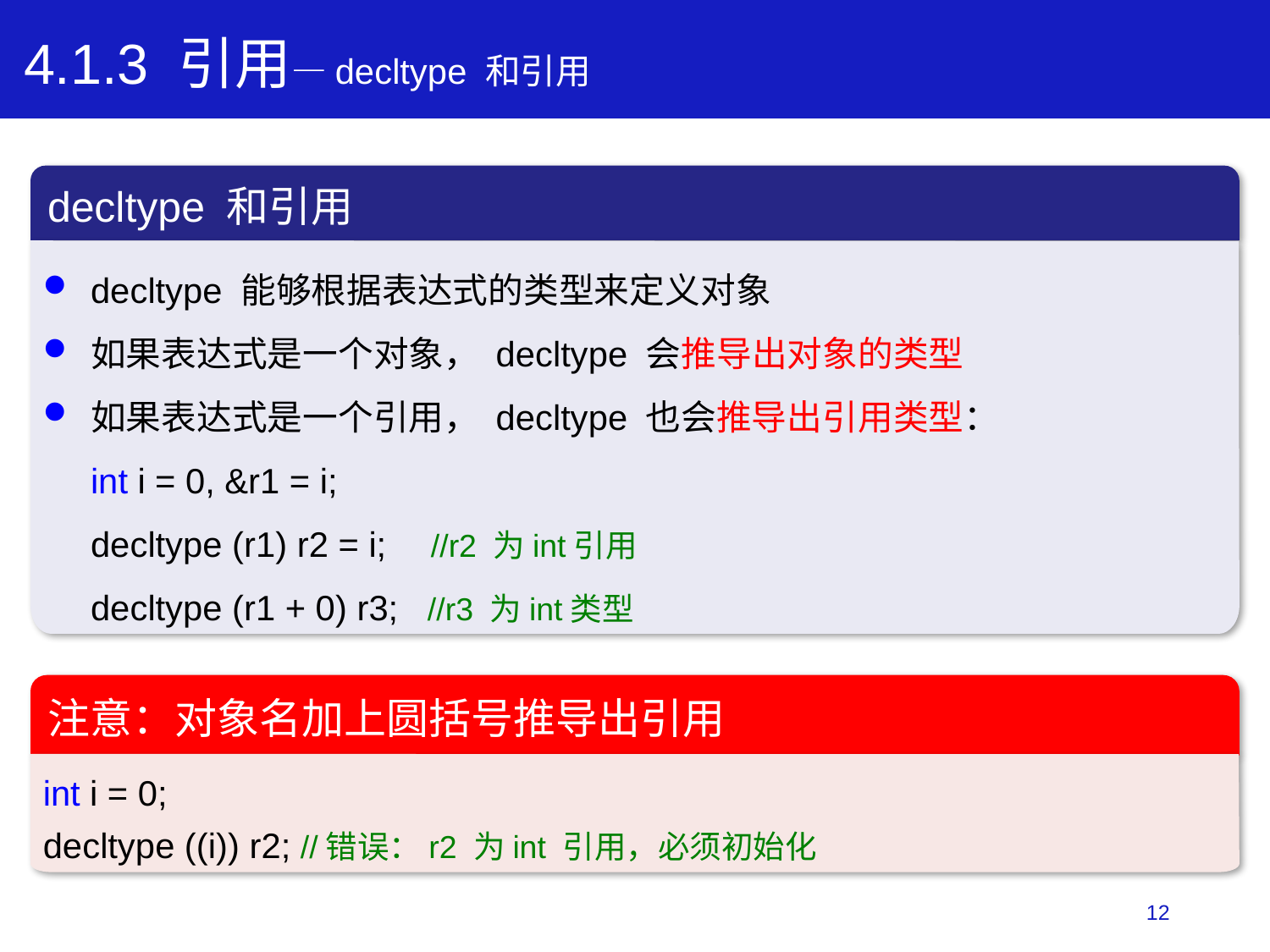

4.1.3 引用—decltype 和引用
decltype 和引用
decltype 能够根据表达式的类型来定义对象
如果表达式是一个对象， decltype 会推导出对象的类型
如果表达式是一个引用， decltype 也会推导出引用类型：
int i = 0, &r1 = i;
decltype (r1) r2 = i;     //r2 为int引用
decltype (r1 + 0) r3;   //r3 为int类型
学习目标
注意：对象名加上圆括号推导出引用
int i = 0;
decltype ((i)) r2; //错误：r2 为int 引用，必须初始化
12